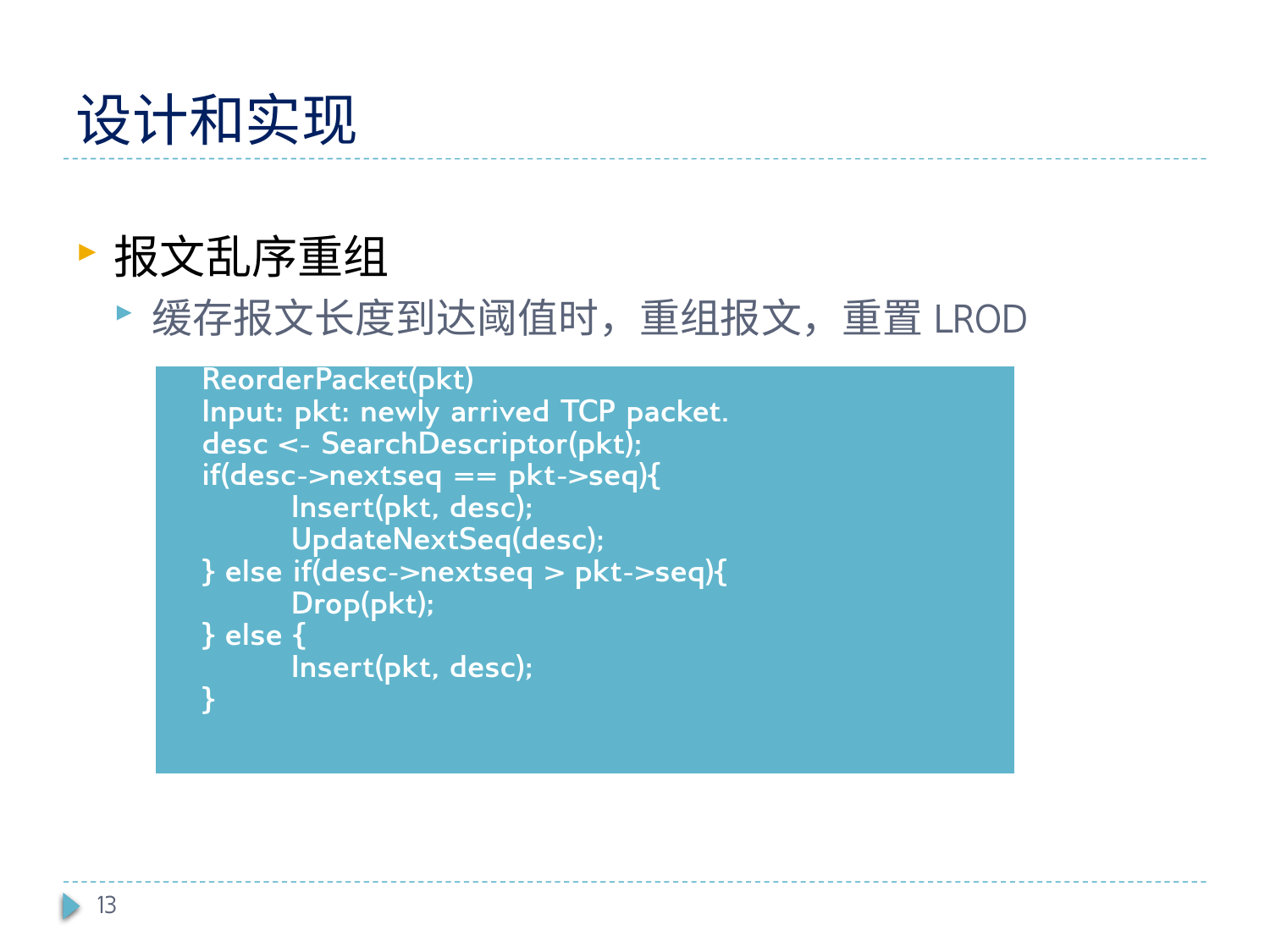

# 设计和实现
报文乱序重组
缓存报文长度到达阈值时，重组报文，重置LROD

| ReorderPacket(pkt) Input: pkt: newly arrived TCP packet. desc <- SearchDescriptor(pkt); if(desc->nextseq == pkt->seq){ Insert(pkt, desc); UpdateNextSeq(desc); } else if(desc->nextseq > pkt->seq){ Drop(pkt); } else { Insert(pkt, desc); } |
| --- |
13